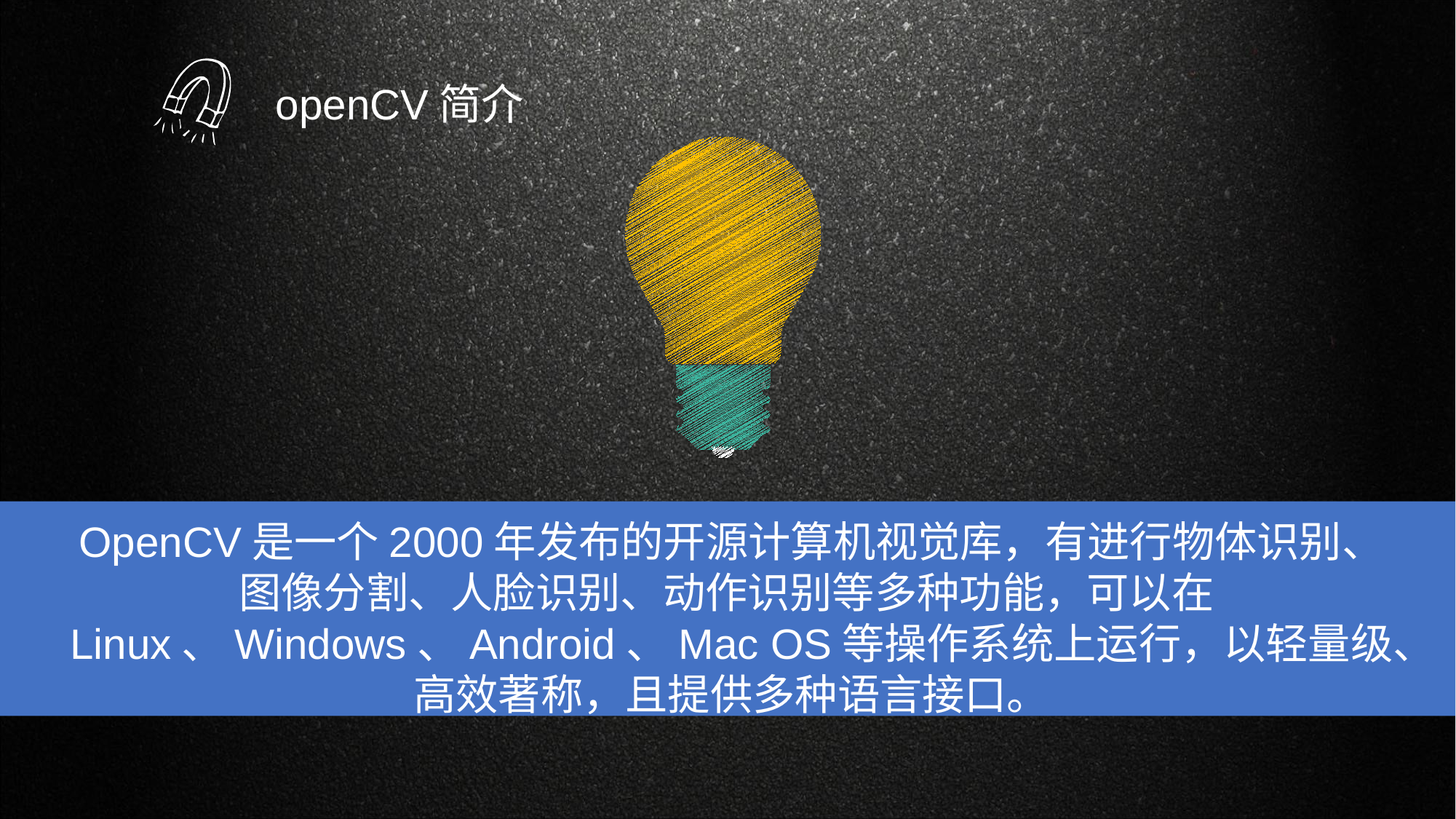

openCV简介

OpenCV是一个2000年发布的开源计算机视觉库，有进行物体识别、图像分割、人脸识别、动作识别等多种功能，可以在Linux、Windows、Android、Mac OS等操作系统上运行，以轻量级、高效著称，且提供多种语言接口。